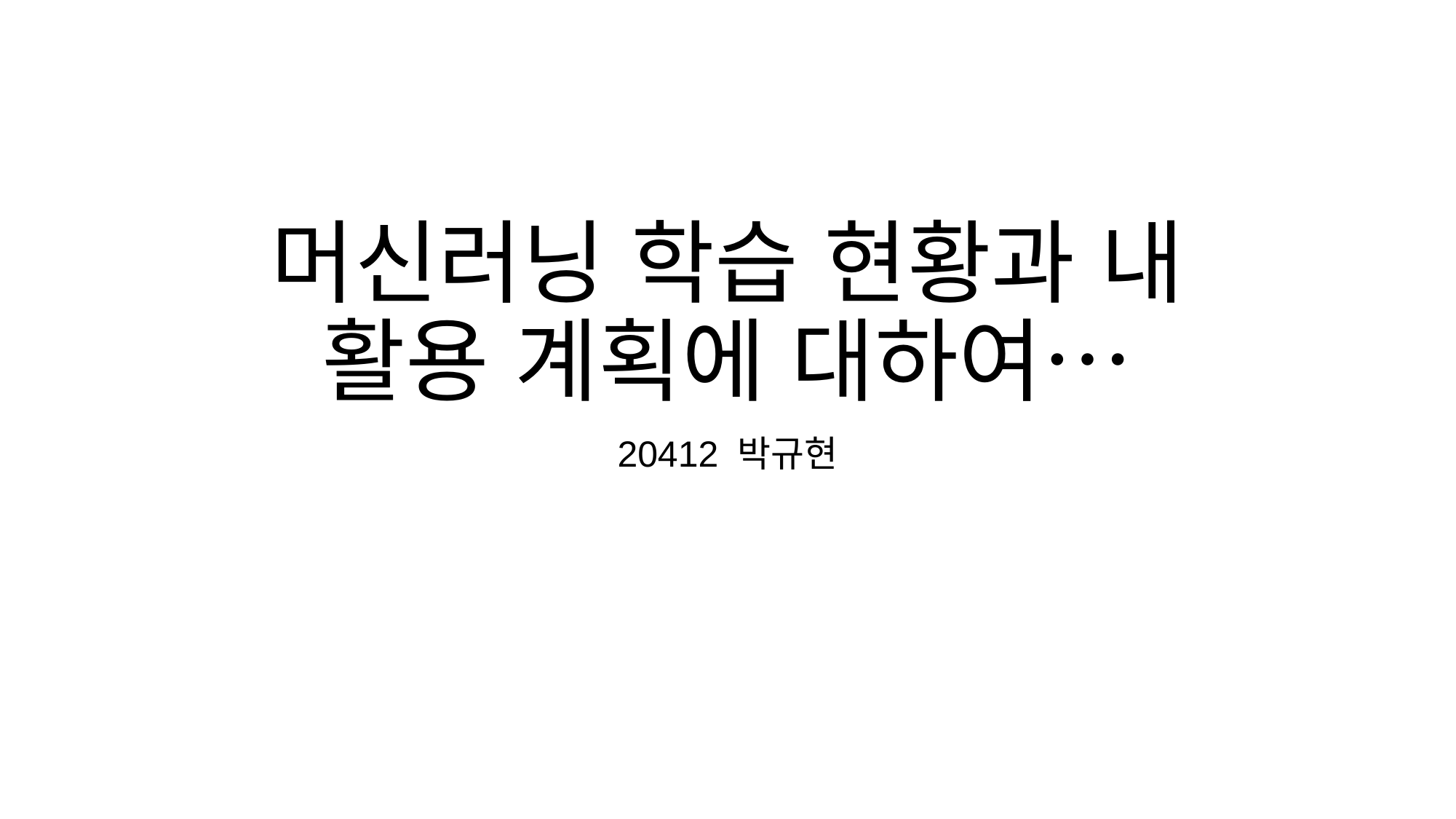

# 머신러닝 학습 현황과 내 활용 계획에 대하여…
20412 박규현